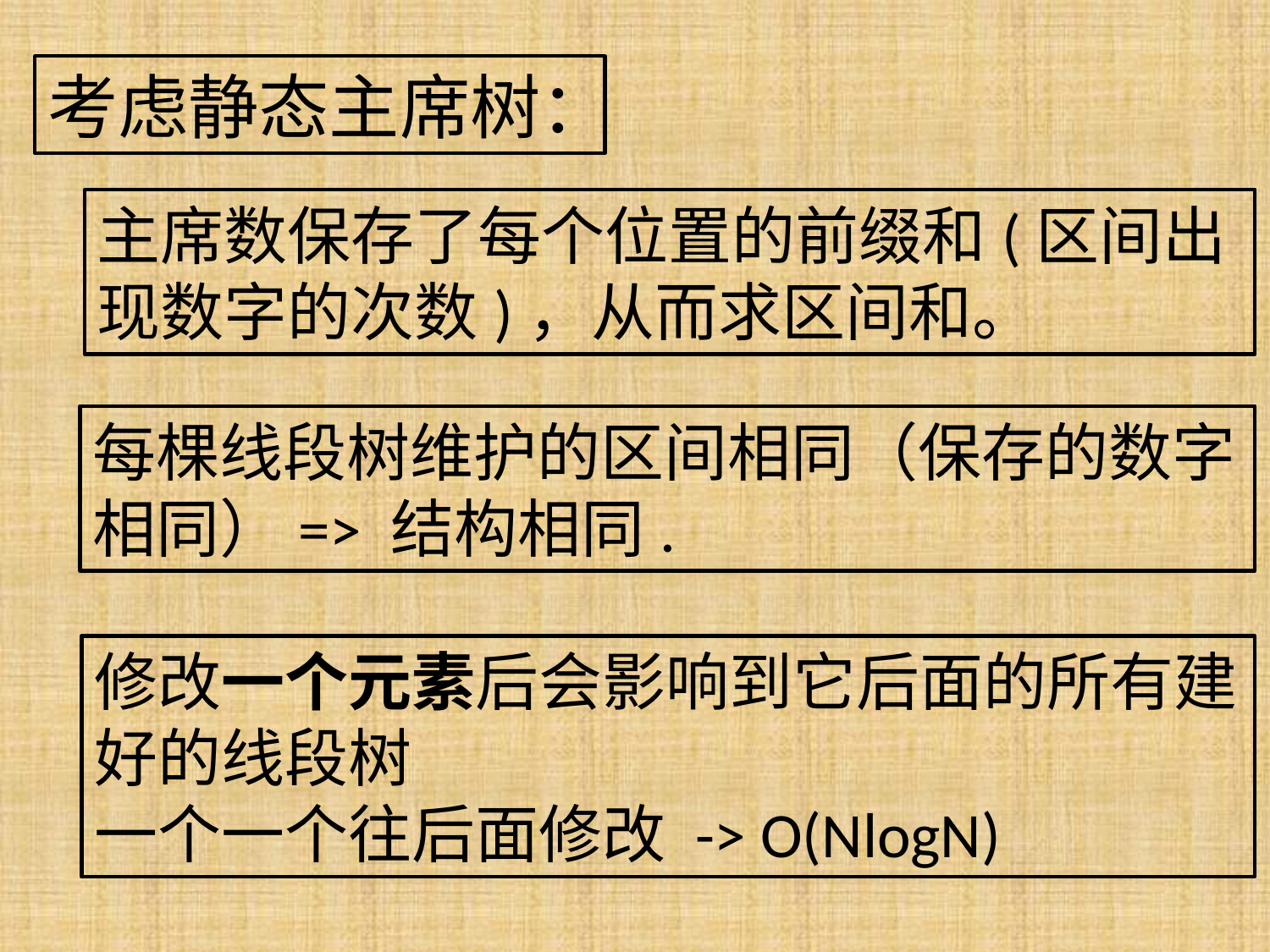

考虑静态主席树：
主席数保存了每个位置的前缀和(区间出现数字的次数)，从而求区间和。
每棵线段树维护的区间相同（保存的数字相同）=> 结构相同.
修改一个元素后会影响到它后面的所有建好的线段树
一个一个往后面修改 -> O(NlogN)